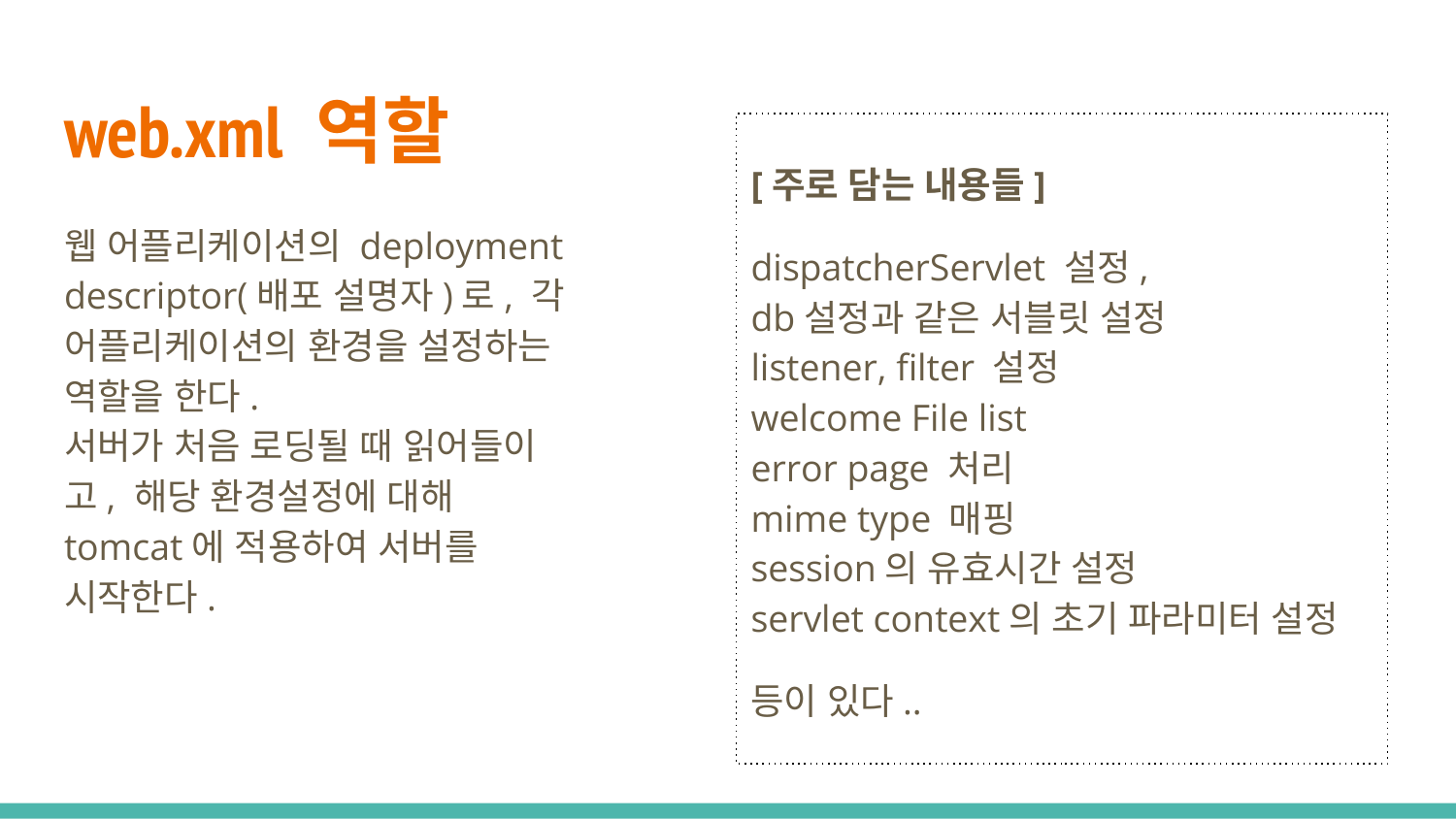

# web.xml 역할
[주로 담는 내용들]
dispatcherServlet 설정,
db설정과 같은 서블릿 설정
listener, filter 설정
welcome File list
error page 처리
mime type 매핑
session의 유효시간 설정
servlet context의 초기 파라미터 설정
등이 있다..
웹 어플리케이션의 deployment descriptor(배포 설명자)로, 각 어플리케이션의 환경을 설정하는 역할을 한다.
서버가 처음 로딩될 때 읽어들이고, 해당 환경설정에 대해 tomcat에 적용하여 서버를 시작한다.